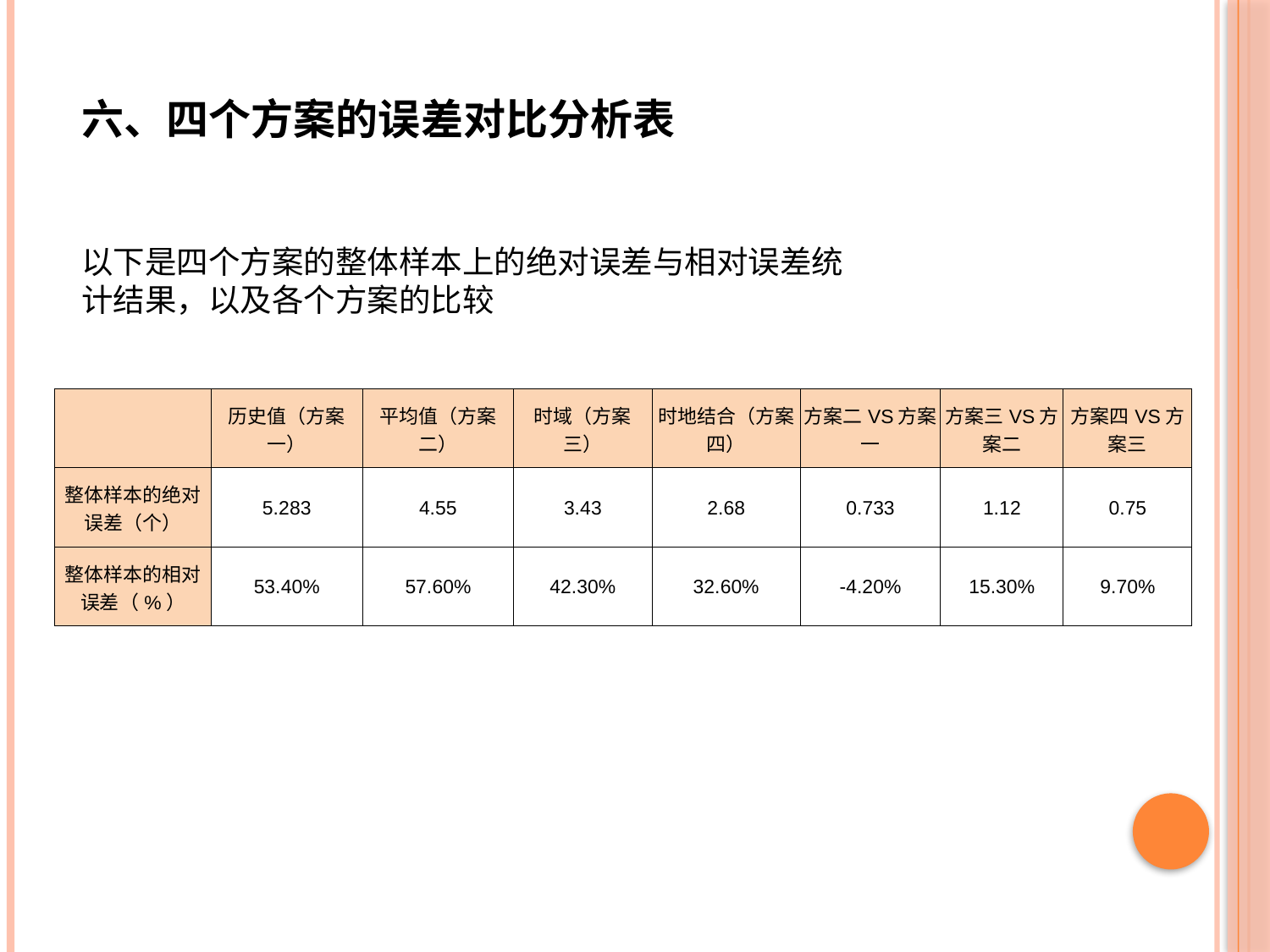

#
六、四个方案的误差对比分析表
以下是四个方案的整体样本上的绝对误差与相对误差统计结果，以及各个方案的比较
|  | 历史值（方案一） | 平均值（方案二） | 时域（方案三） | 时地结合（方案四） | 方案二VS方案一 | 方案三VS方案二 | 方案四VS方案三 |
| --- | --- | --- | --- | --- | --- | --- | --- |
| 整体样本的绝对误差（个） | 5.283 | 4.55 | 3.43 | 2.68 | 0.733 | 1.12 | 0.75 |
| 整体样本的相对误差（%） | 53.40% | 57.60% | 42.30% | 32.60% | -4.20% | 15.30% | 9.70% |